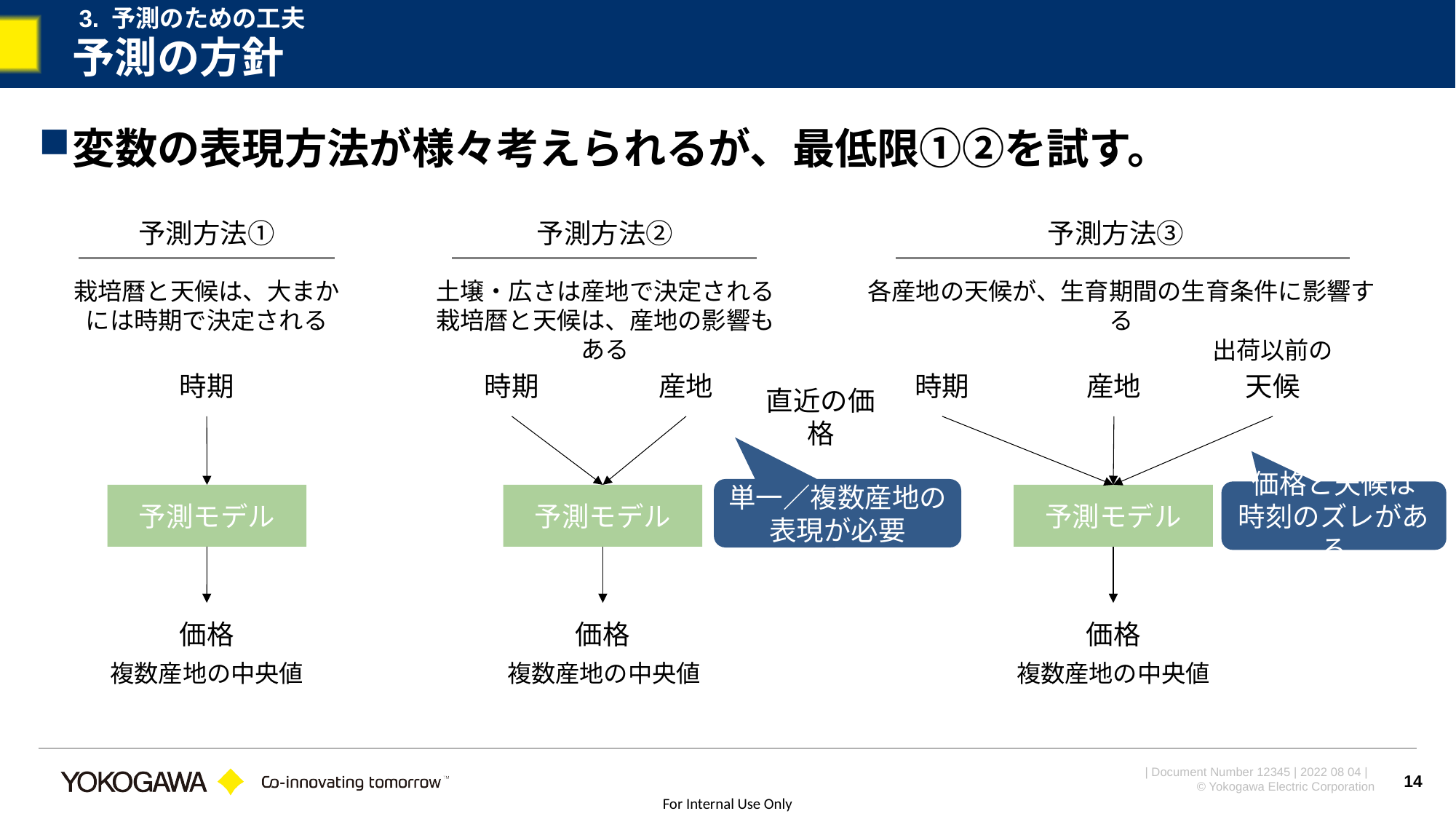

3. 予測のための工夫
# 予測の方針
変数の表現方法が様々考えられるが、最低限①②を試す。
予測方法①
予測方法②
予測方法③
栽培暦と天候は、大まかには時期で決定される
土壌・広さは産地で決定される
栽培暦と天候は、産地の影響もある
各産地の天候が、生育期間の生育条件に影響する
出荷以前の
時期
時期
産地
時期
産地
天候
直近の価格
単一／複数産地の表現が必要
価格と天候は
時刻のズレがある
予測モデル
予測モデル
予測モデル
価格
価格
価格
複数産地の中央値
複数産地の中央値
複数産地の中央値
14